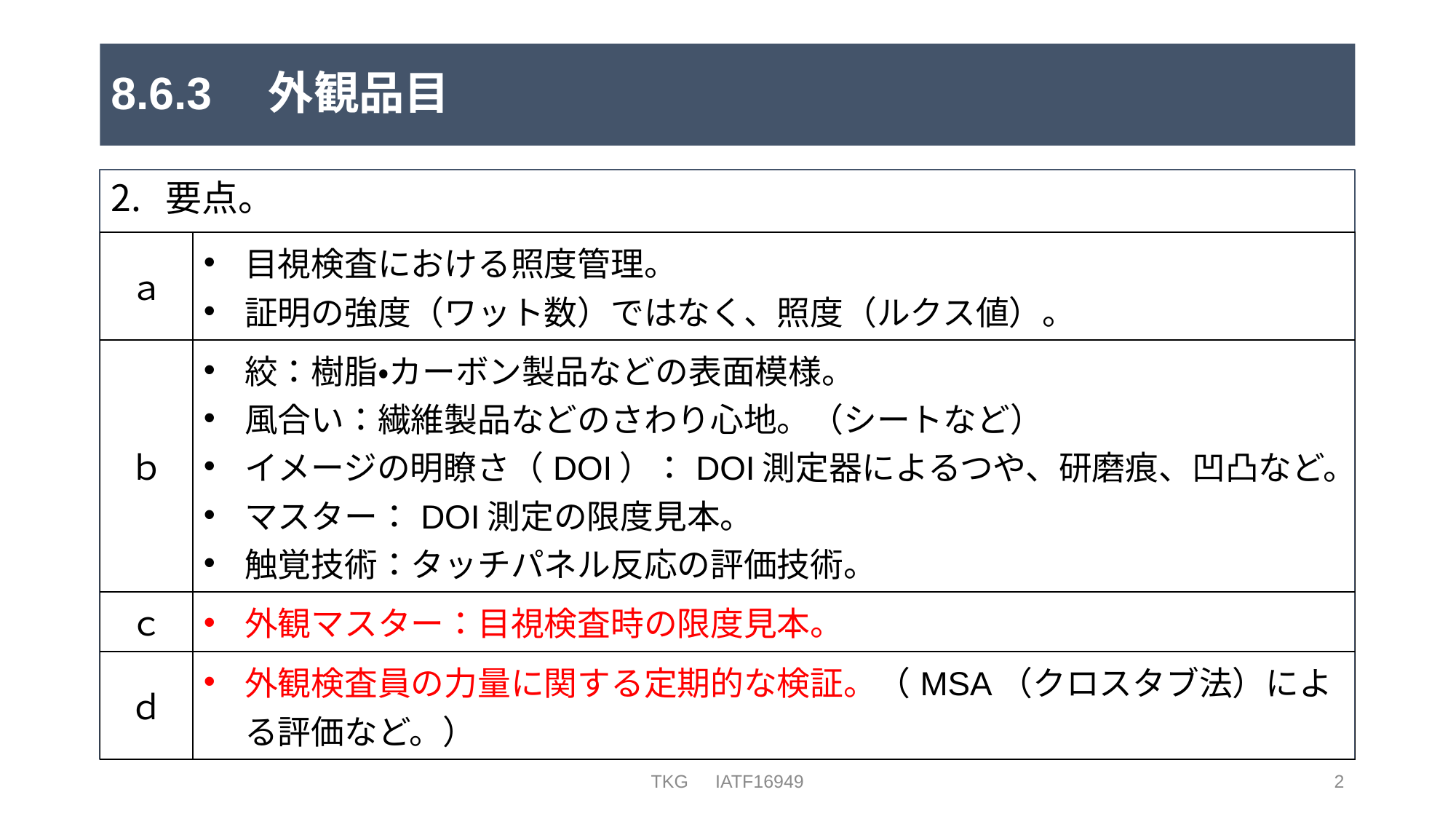

# 8.6.3　外観品目
要点。
| ａ | 目視検査における照度管理。 証明の強度（ワット数）ではなく、照度（ルクス値）。 |
| --- | --- |
| ｂ | 絞：樹脂・カーボン製品などの表面模様。 風合い：繊維製品などのさわり心地。（シートなど） イメージの明瞭さ（DOI）：DOI測定器によるつや、研磨痕、凹凸など。 マスター：DOI測定の限度見本。 触覚技術：タッチパネル反応の評価技術。 |
| ｃ | 外観マスター：目視検査時の限度見本。 |
| ｄ | 外観検査員の力量に関する定期的な検証。（MSA（クロスタブ法）による評価など。） |
TKG　IATF16949
2